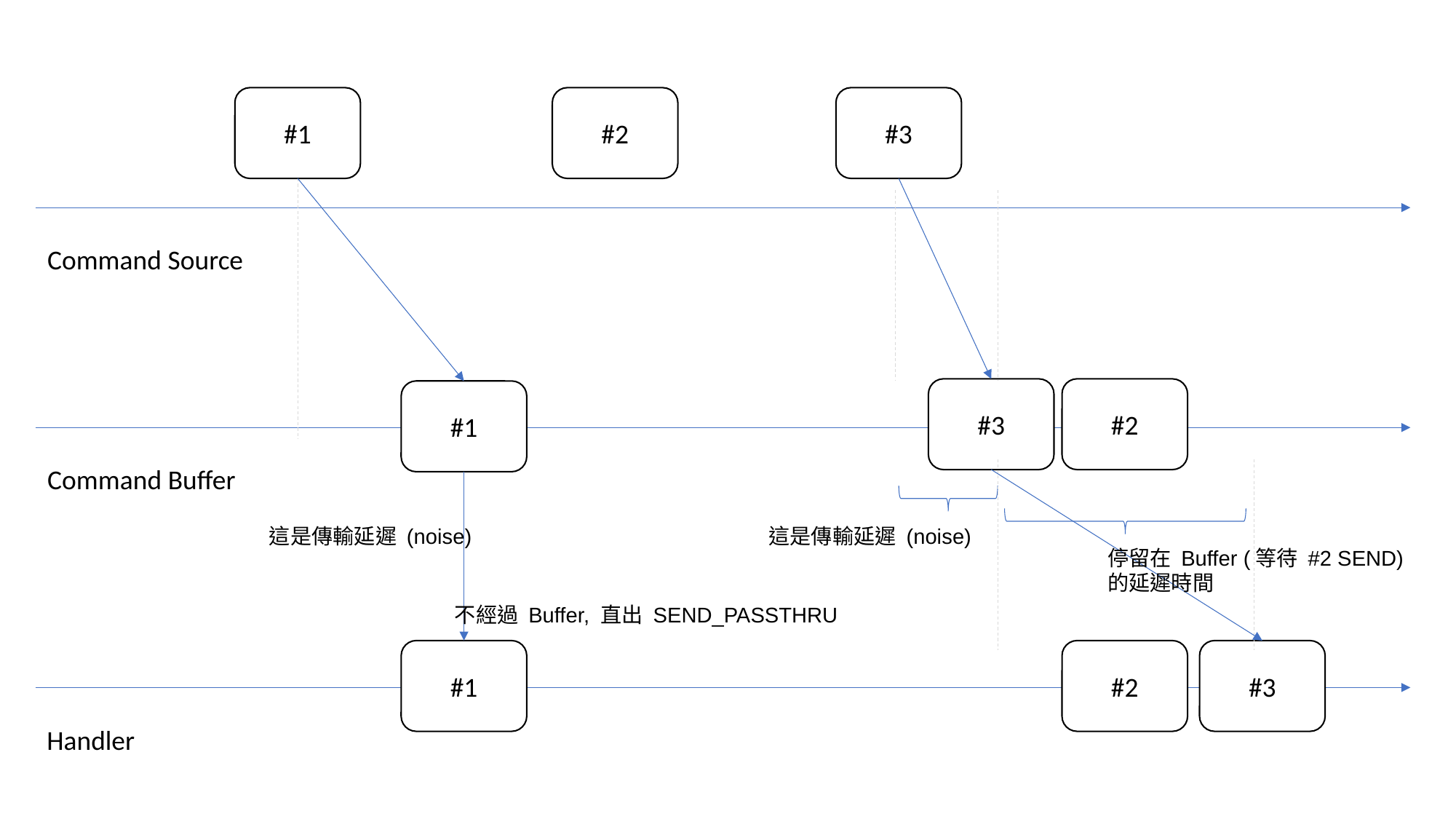

#1
#2
#3
Command Source
#3
#2
#1

Command Buffer
這是傳輸延遲 (noise)
這是傳輸延遲 (noise)
停留在 Buffer (等待 #2 SEND)
的延遲時間
不經過 Buffer, 直出 SEND_PASSTHRU
#3
#1
#2
Handler